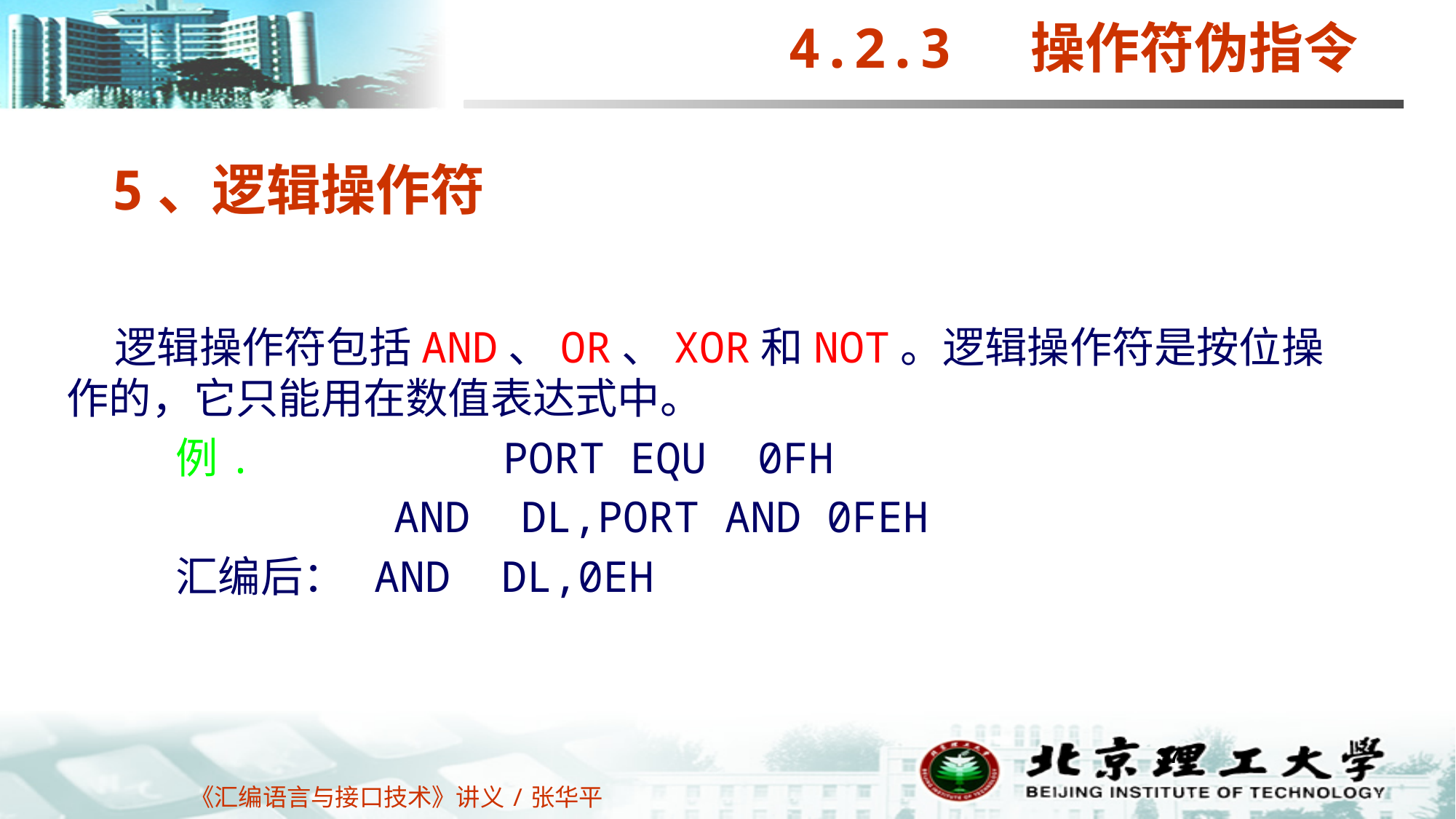

4.2.3  操作符伪指令
5、逻辑操作符
    逻辑操作符包括AND、OR、XOR和NOT。逻辑操作符是按位操作的，它只能用在数值表达式中。
	例.  		PORT EQU  0FH
   			AND  DL,PORT AND 0FEH
	汇编后：  AND  DL,0EH
37